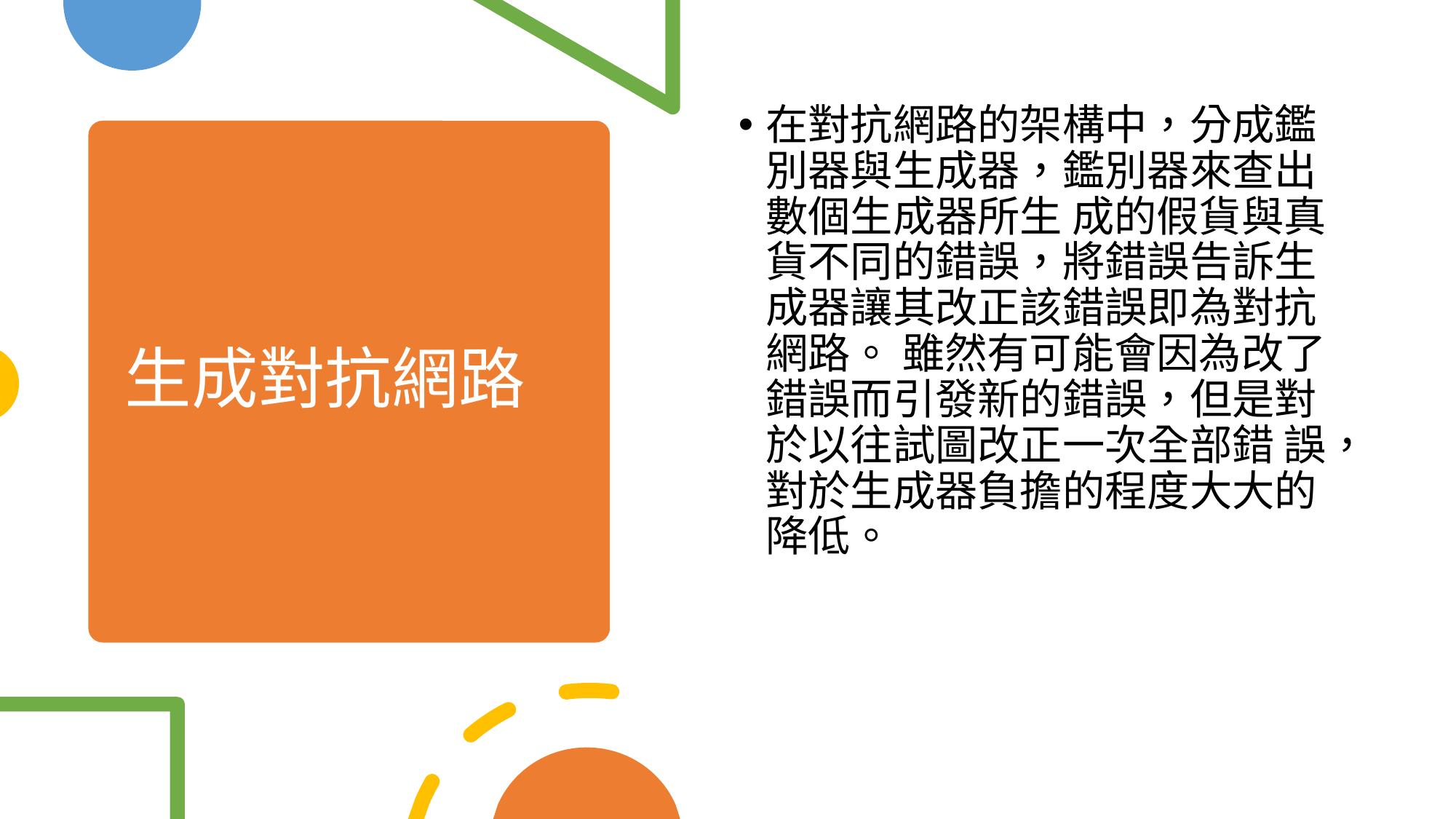

在對抗網路的架構中，分成鑑別器與生成器，鑑別器來查出數個生成器所生 成的假貨與真貨不同的錯誤，將錯誤告訴生成器讓其改正該錯誤即為對抗網路。 雖然有可能會因為改了錯誤而引發新的錯誤，但是對於以往試圖改正一次全部錯 誤，對於生成器負擔的程度大大的降低。

# 生成對抗網路